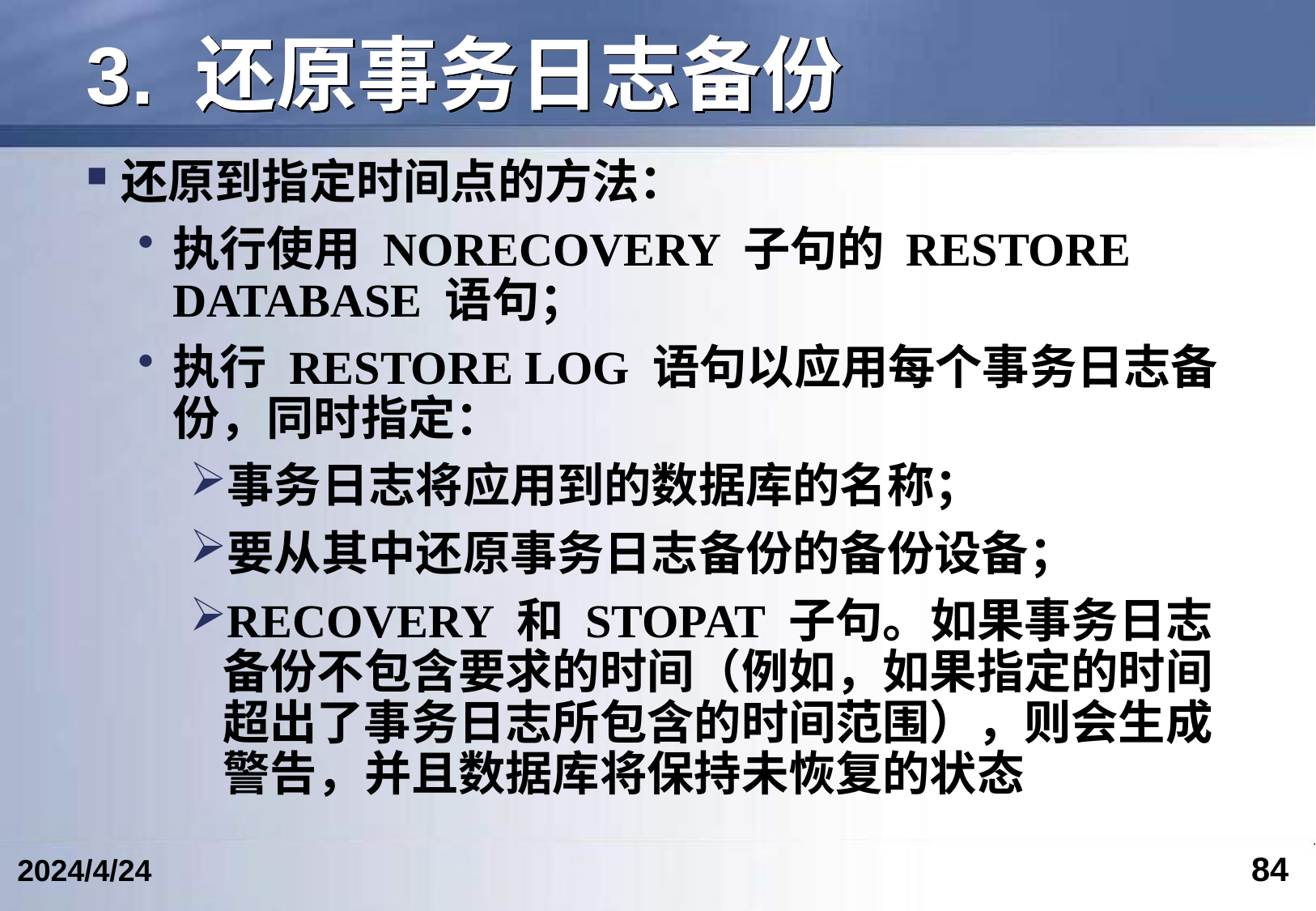

# 3. 还原事务日志备份
还原到指定时间点的方法：
执行使用 NORECOVERY 子句的 RESTORE DATABASE 语句；
执行 RESTORE LOG 语句以应用每个事务日志备份，同时指定：
事务日志将应用到的数据库的名称；
要从其中还原事务日志备份的备份设备；
RECOVERY 和 STOPAT 子句。如果事务日志备份不包含要求的时间（例如，如果指定的时间超出了事务日志所包含的时间范围），则会生成警告，并且数据库将保持未恢复的状态
84
2024/4/24